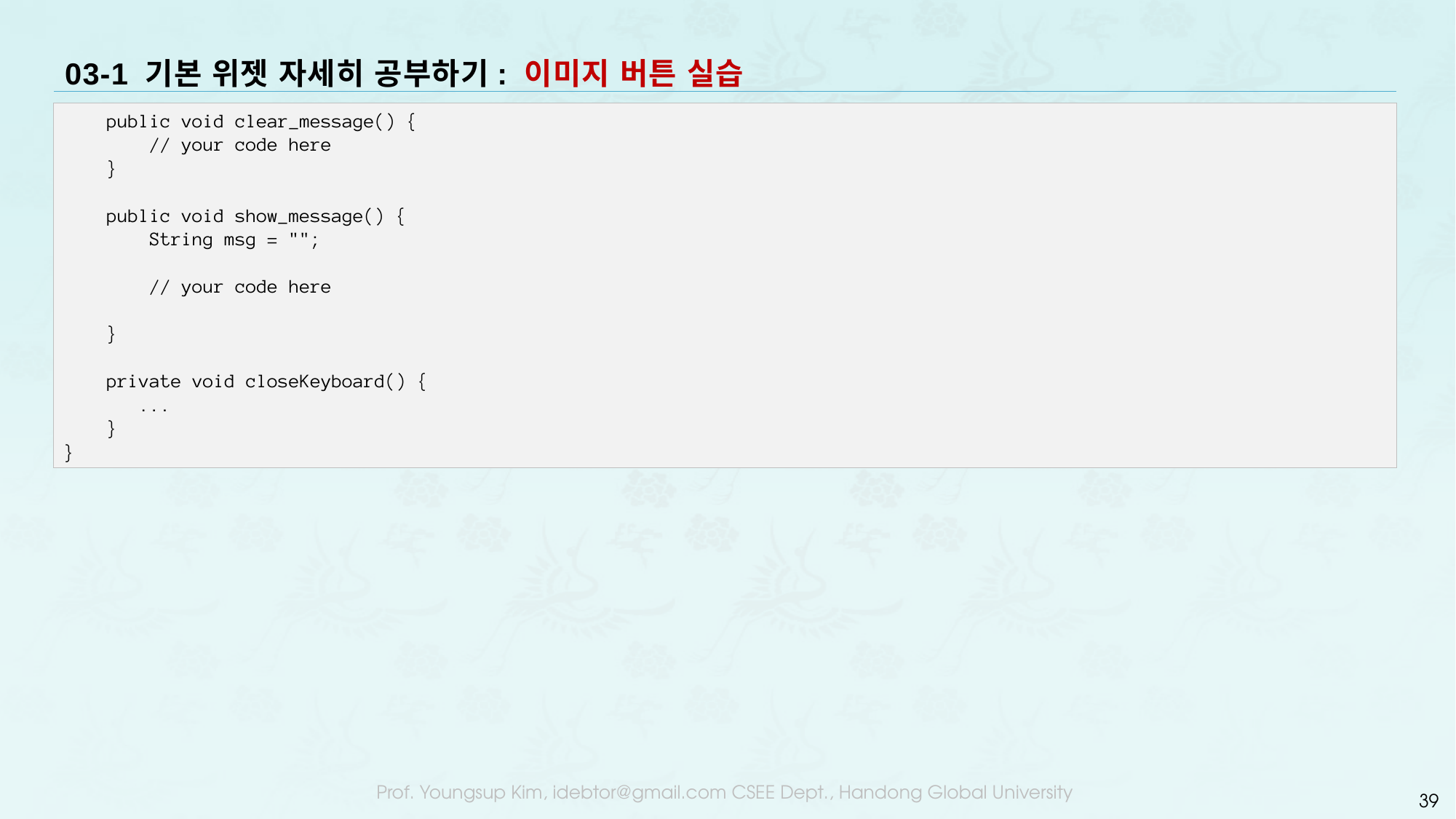

# 03-1 기본 위젯 자세히 공부하기: 이미지 버튼 실습

    public void clear_message() {
        // your code here
    }

    public void show_message() {
        String msg = "";

        // your code here

    }

    private void closeKeyboard() {
       ...
    }
}
39